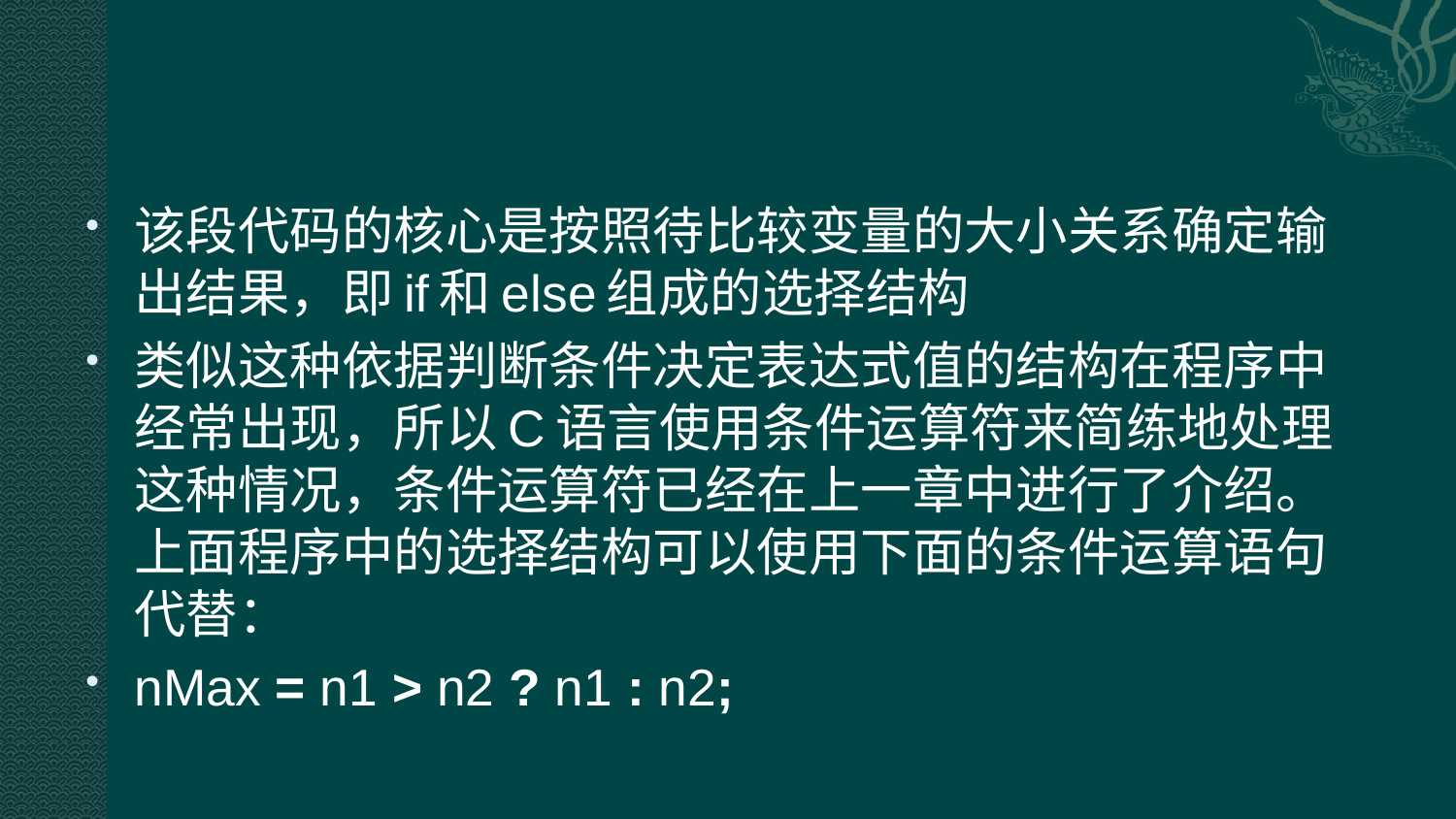

#
该段代码的核心是按照待比较变量的大小关系确定输出结果，即if和else组成的选择结构
类似这种依据判断条件决定表达式值的结构在程序中经常出现，所以C语言使用条件运算符来简练地处理这种情况，条件运算符已经在上一章中进行了介绍。上面程序中的选择结构可以使用下面的条件运算语句代替：
nMax = n1 > n2 ? n1 : n2;